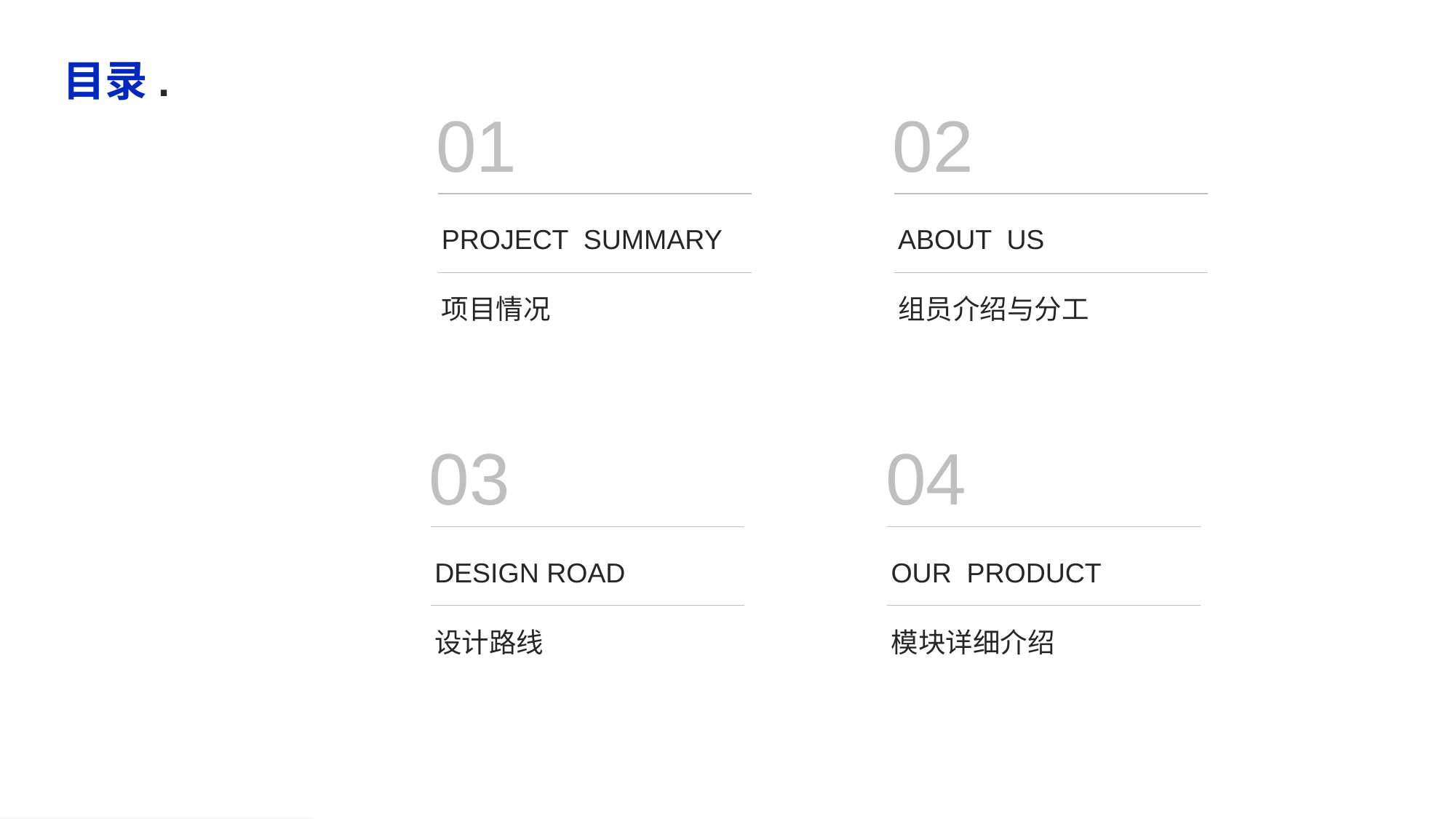

目录.
01
PROJECT  SUMMARY

项目情况
02
ABOUT  US

组员介绍与分工
03
DESIGN ROAD

设计路线
04
OUR  PRODUCT

模块详细介绍